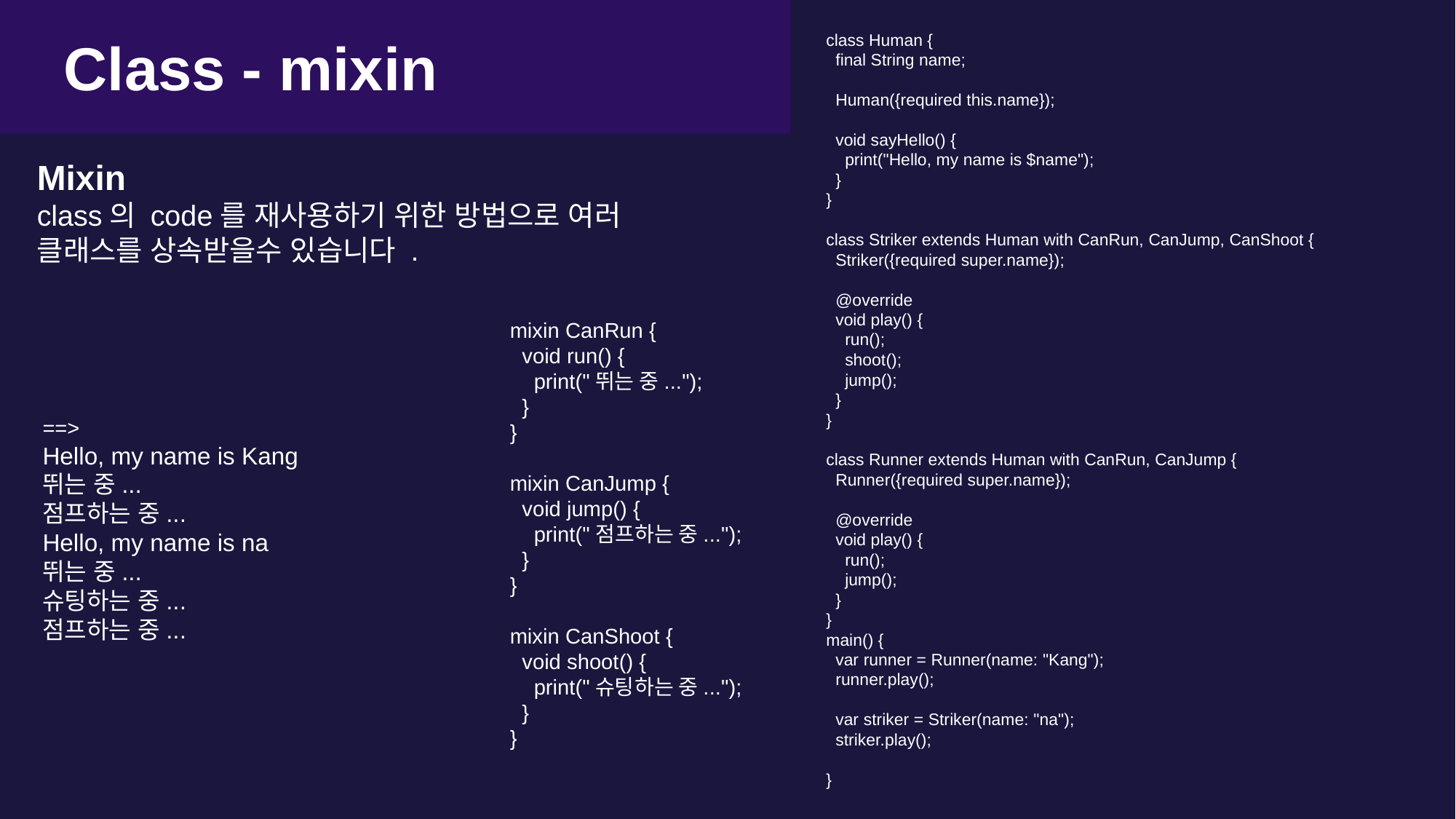

class Human {
  final String name;

  Human({required this.name});

  void sayHello() {
    print("Hello, my name is $name");
  }
}

class Striker extends Human with CanRun, CanJump, CanShoot {
  Striker({required super.name});

  @override
  void play() {
    run();
    shoot();
    jump();
  }
}

class Runner extends Human with CanRun, CanJump {
  Runner({required super.name});

  @override
  void play() {
    run();
    jump();
  }
}
main() {
  var runner = Runner(name: "Kang");
  runner.play();

  var striker = Striker(name: "na");
  striker.play();

}
Class - mixin
Mixin
class의 code를 재사용하기 위한 방법으로 여러 클래스를 상속받을수 있습니다 .

mixin CanRun {
  void run() {
    print("뛰는 중...");
  }
}

mixin CanJump {
  void jump() {
    print("점프하는 중...");
  }
}

mixin CanShoot {
  void shoot() {
    print("슈팅하는 중...");
  }
}

==>
Hello, my name is Kang
뛰는 중...
점프하는 중...
Hello, my name is na
뛰는 중...
슈팅하는 중...
점프하는 중...